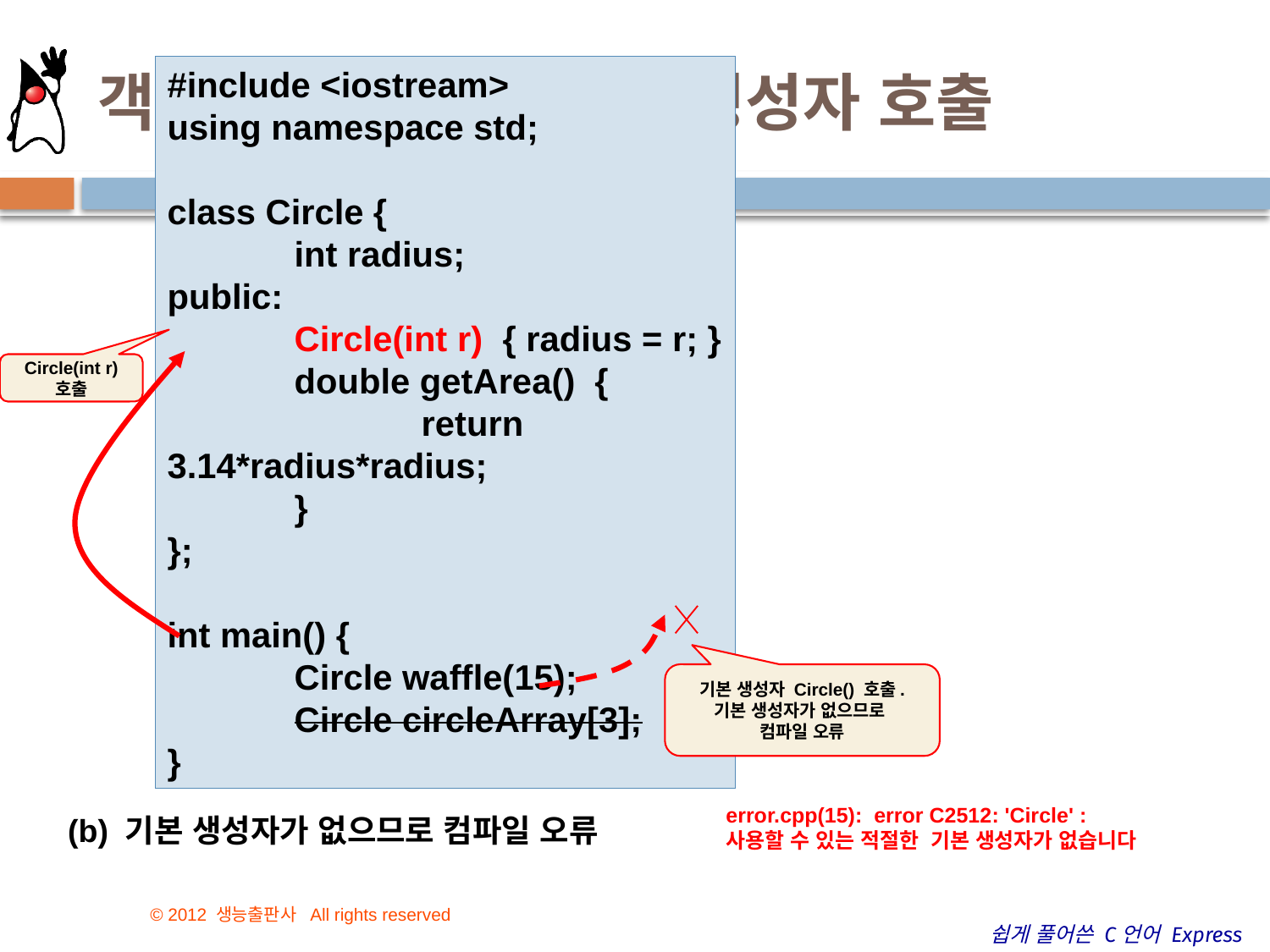

# 객체 배열 생성시 기본 생성자 호출
#include <iostream>
using namespace std;

class Circle {
	int radius;
public:
	Circle(int r)  { radius = r; }
	double getArea()  {
		return 3.14*radius*radius;
	}
};

int main() {
	Circle waffle(15);
	Circle circleArray[3];
}

Circle(int r)
호출

54

기본 생성자 Circle() 호출.
기본 생성자가 없으므로
컴파일 오류
error.cpp(15):  error C2512: 'Circle' :
사용할 수 있는 적절한  기본 생성자가 없습니다
(b) 기본 생성자가 없으므로 컴파일 오류